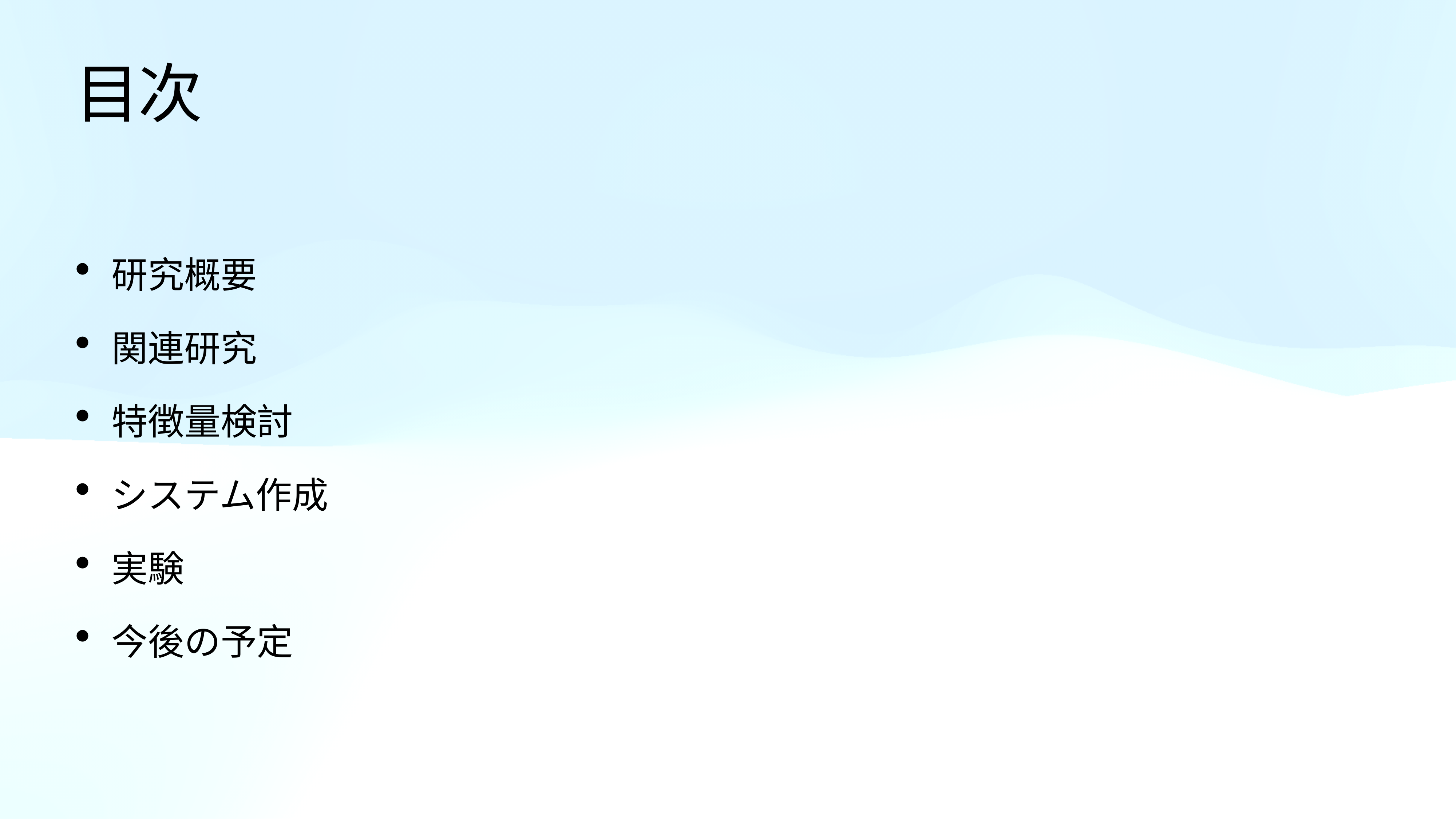

# 目次

研究概要
関連研究
特徴量検討
システム作成
実験
今後の予定